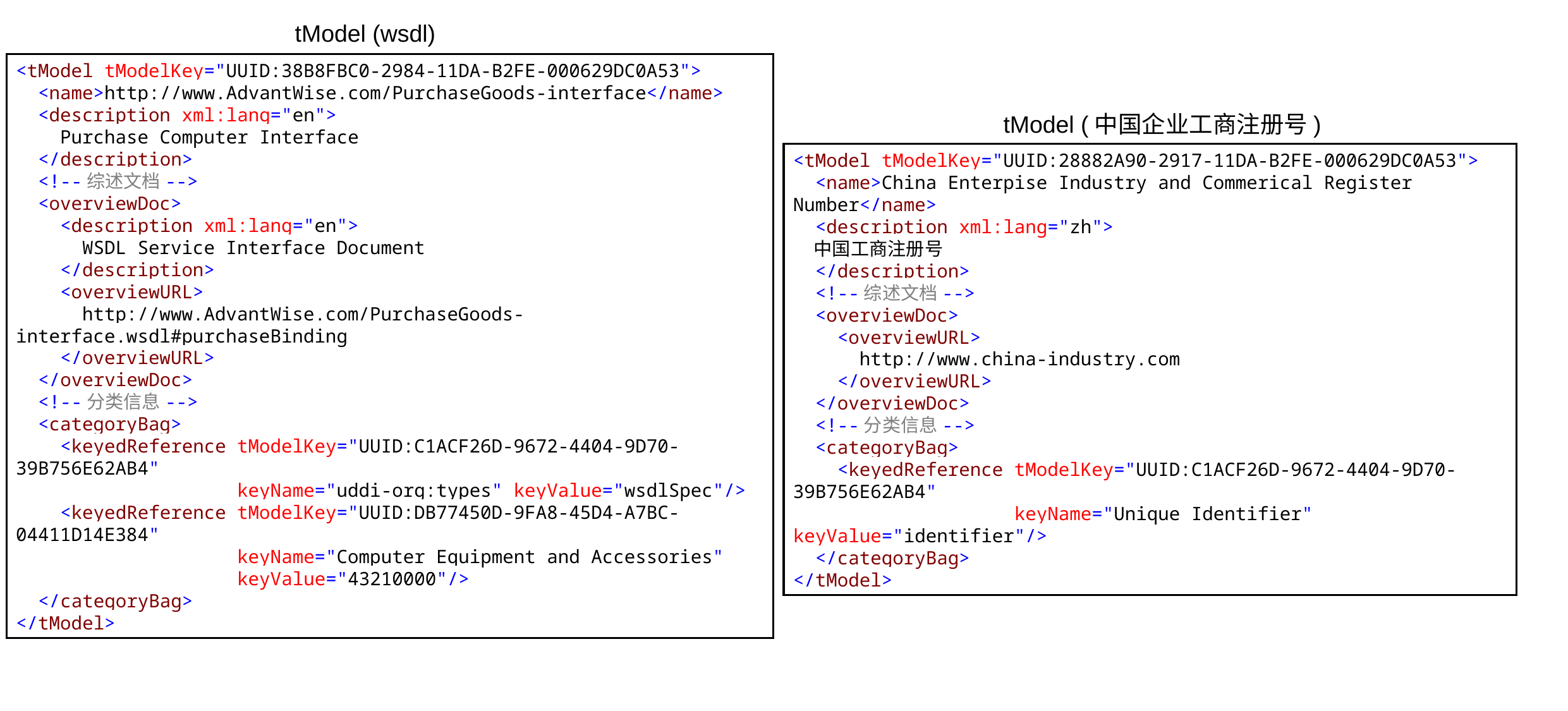

tModel (wsdl)
<tModel tModelKey="UUID:38B8FBC0-2984-11DA-B2FE-000629DC0A53">
  <name>http://www.AdvantWise.com/PurchaseGoods-interface</name>
  <description xml:lang="en">
    Purchase Computer Interface
  </description>
  <!--综述文档-->
  <overviewDoc>
    <description xml:lang="en">
      WSDL Service Interface Document
    </description>
    <overviewURL>
      http://www.AdvantWise.com/PurchaseGoods-interface.wsdl#purchaseBinding
    </overviewURL>
  </overviewDoc>
  <!--分类信息-->
  <categoryBag>
    <keyedReference tModelKey="UUID:C1ACF26D-9672-4404-9D70-39B756E62AB4"
                    keyName="uddi-org:types" keyValue="wsdlSpec"/>
    <keyedReference tModelKey="UUID:DB77450D-9FA8-45D4-A7BC-04411D14E384"
                    keyName="Computer Equipment and Accessories"
                    keyValue="43210000"/>
  </categoryBag>
</tModel>
tModel (中国企业工商注册号)
<tModel tModelKey="UUID:28882A90-2917-11DA-B2FE-000629DC0A53">
  <name>China Enterpise Industry and Commerical Register Number</name>
  <description xml:lang="zh">
    中国工商注册号
  </description>
  <!--综述文档-->
  <overviewDoc>
    <overviewURL>
      http://www.china-industry.com
    </overviewURL>
  </overviewDoc>
  <!--分类信息-->
  <categoryBag>
    <keyedReference tModelKey="UUID:C1ACF26D-9672-4404-9D70-39B756E62AB4"
                    keyName="Unique Identifier" keyValue="identifier"/>
  </categoryBag>
</tModel>